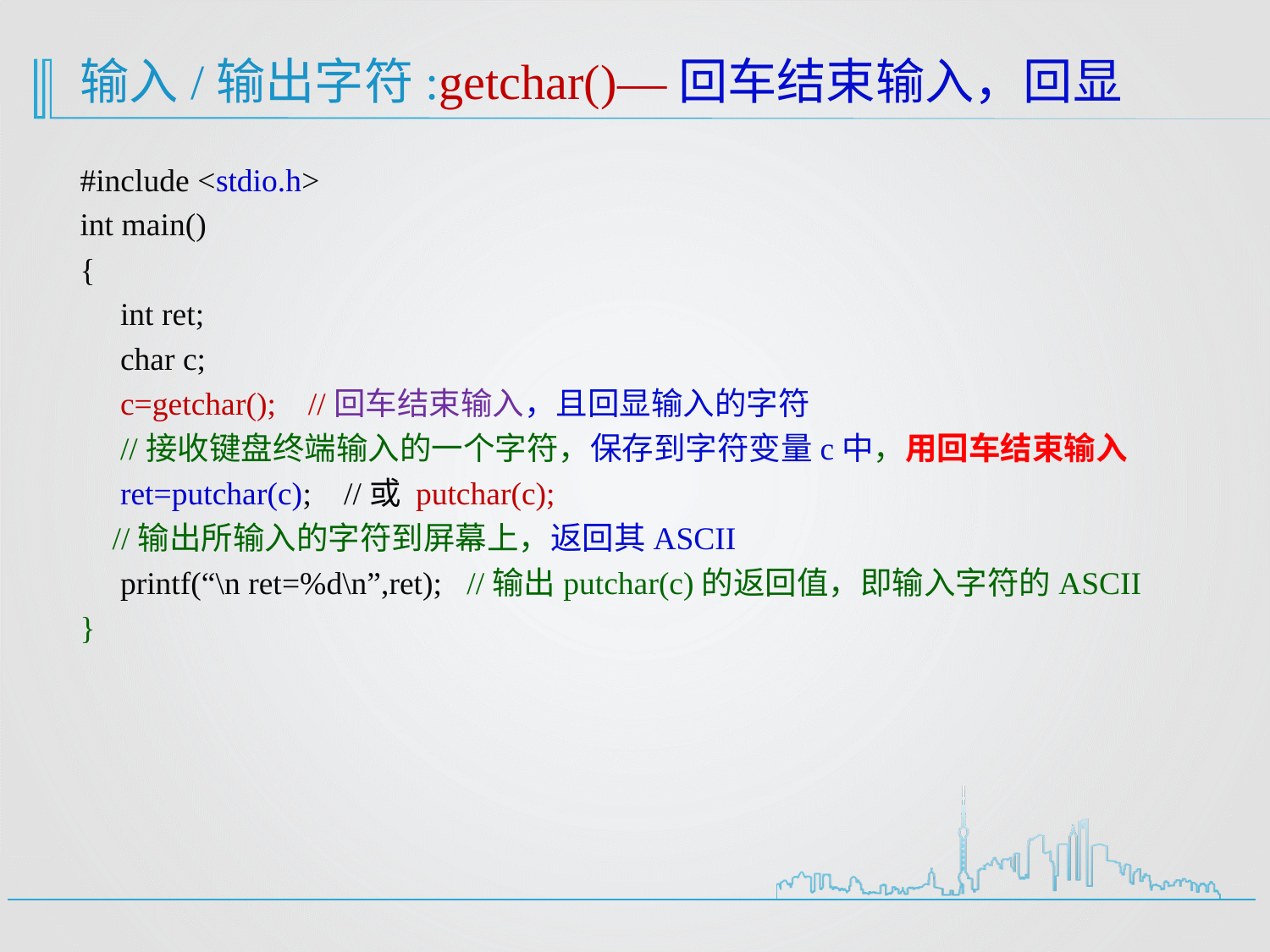

# 输入/输出字符:getchar()—回车结束输入，回显
#include <stdio.h>
int main()
{
     int ret;
     char c;
     c=getchar();    //回车结束输入，且回显输入的字符
     //接收键盘终端输入的一个字符，保存到字符变量c中，用回车结束输入
     ret=putchar(c);    //或 putchar(c);
    //输出所输入的字符到屏幕上，返回其ASCII
     printf(“\n ret=%d\n”,ret);   //输出putchar(c)的返回值，即输入字符的ASCII
}